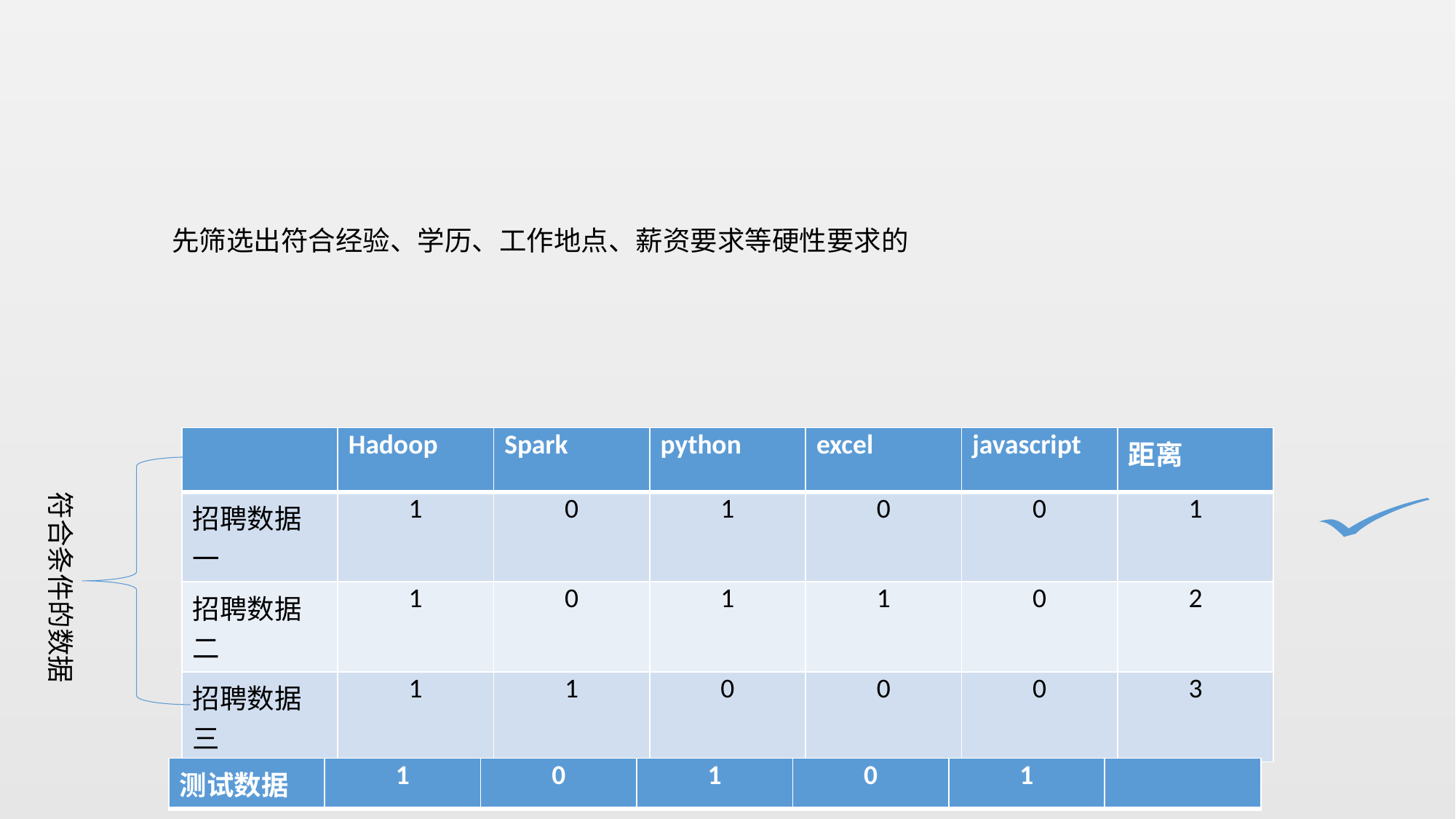

#
先筛选出符合经验、学历、工作地点、薪资要求等硬性要求的
|  | Hadoop | Spark | python | excel | javascript | 距离 |
| --- | --- | --- | --- | --- | --- | --- |
| 招聘数据一 | 1 | 0 | 1 | 0 | 0 | 1 |
| 招聘数据二 | 1 | 0 | 1 | 1 | 0 | 2 |
| 招聘数据三 | 1 | 1 | 0 | 0 | 0 | 3 |
符合条件的数据

| 测试数据 | 1 | 0 | 1 | 0 | 1 |  |
| --- | --- | --- | --- | --- | --- | --- |